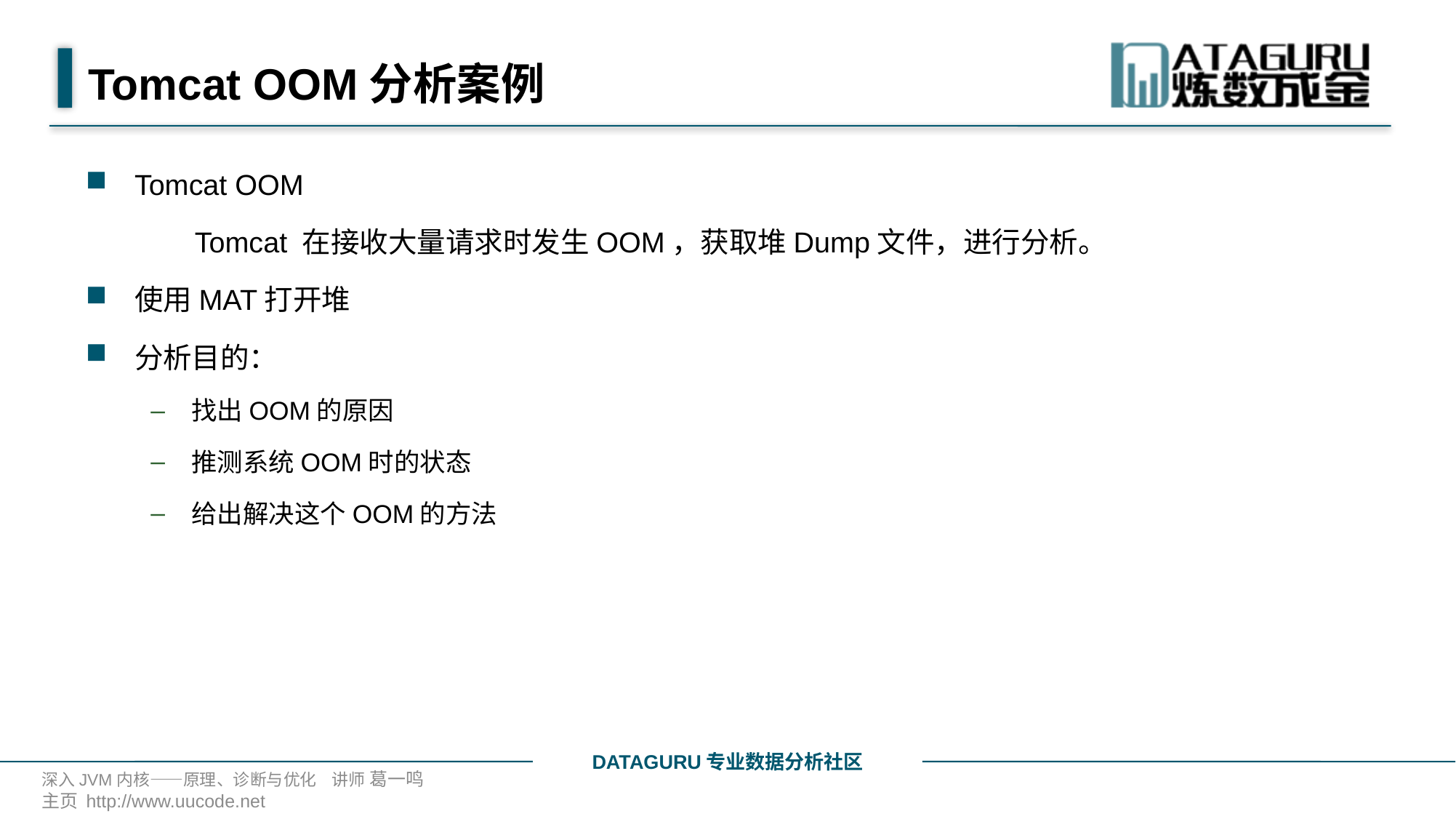

# Tomcat OOM分析案例
Tomcat OOM
	Tomcat 在接收大量请求时发生OOM，获取堆Dump文件，进行分析。
使用MAT打开堆
分析目的：
找出OOM的原因
推测系统OOM时的状态
给出解决这个OOM的方法